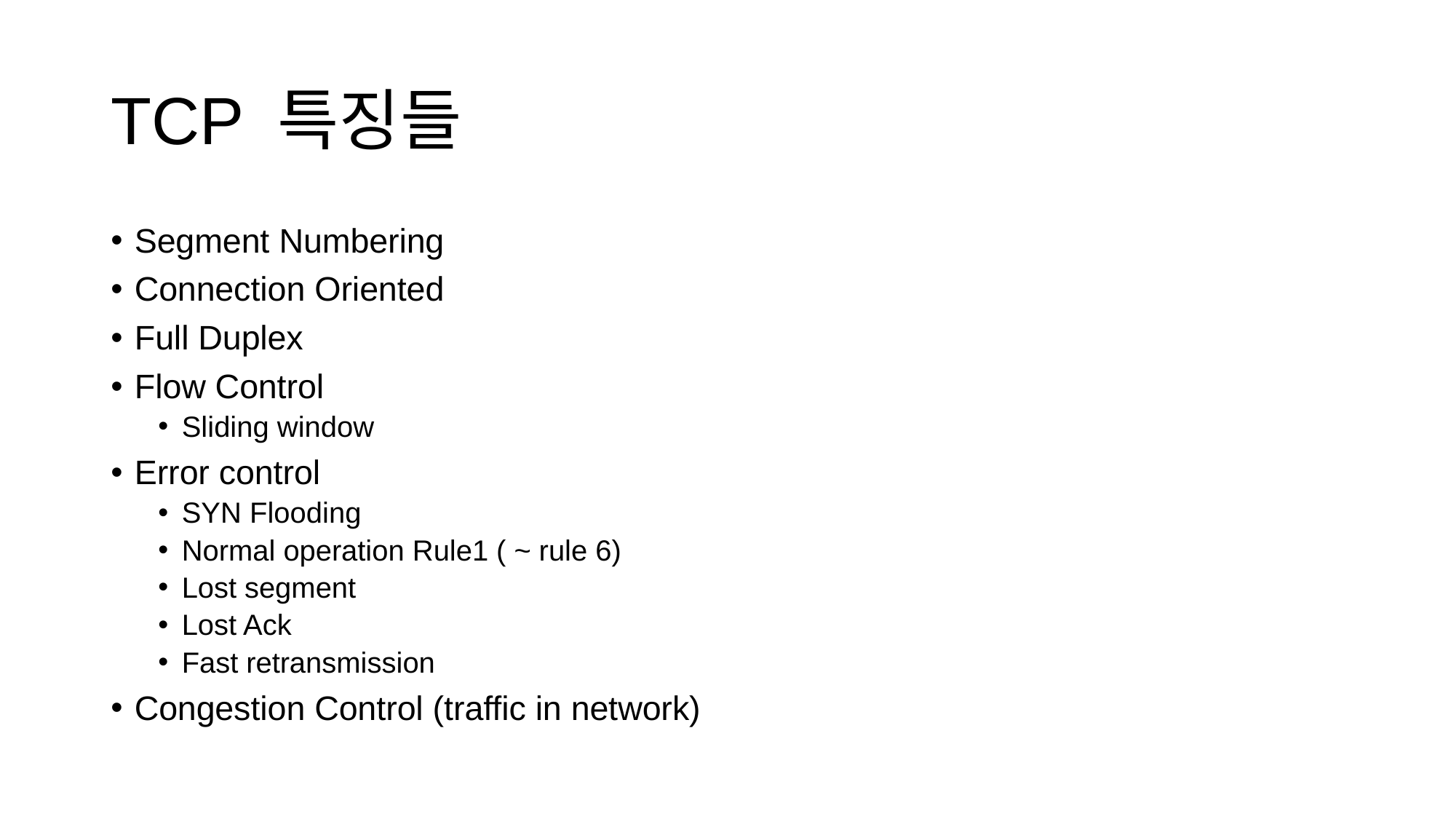

# TCP 특징들
Segment Numbering
Connection Oriented
Full Duplex
Flow Control
Sliding window
Error control
SYN Flooding
Normal operation Rule1 ( ~ rule 6)
Lost segment
Lost Ack
Fast retransmission
Congestion Control (traffic in network)